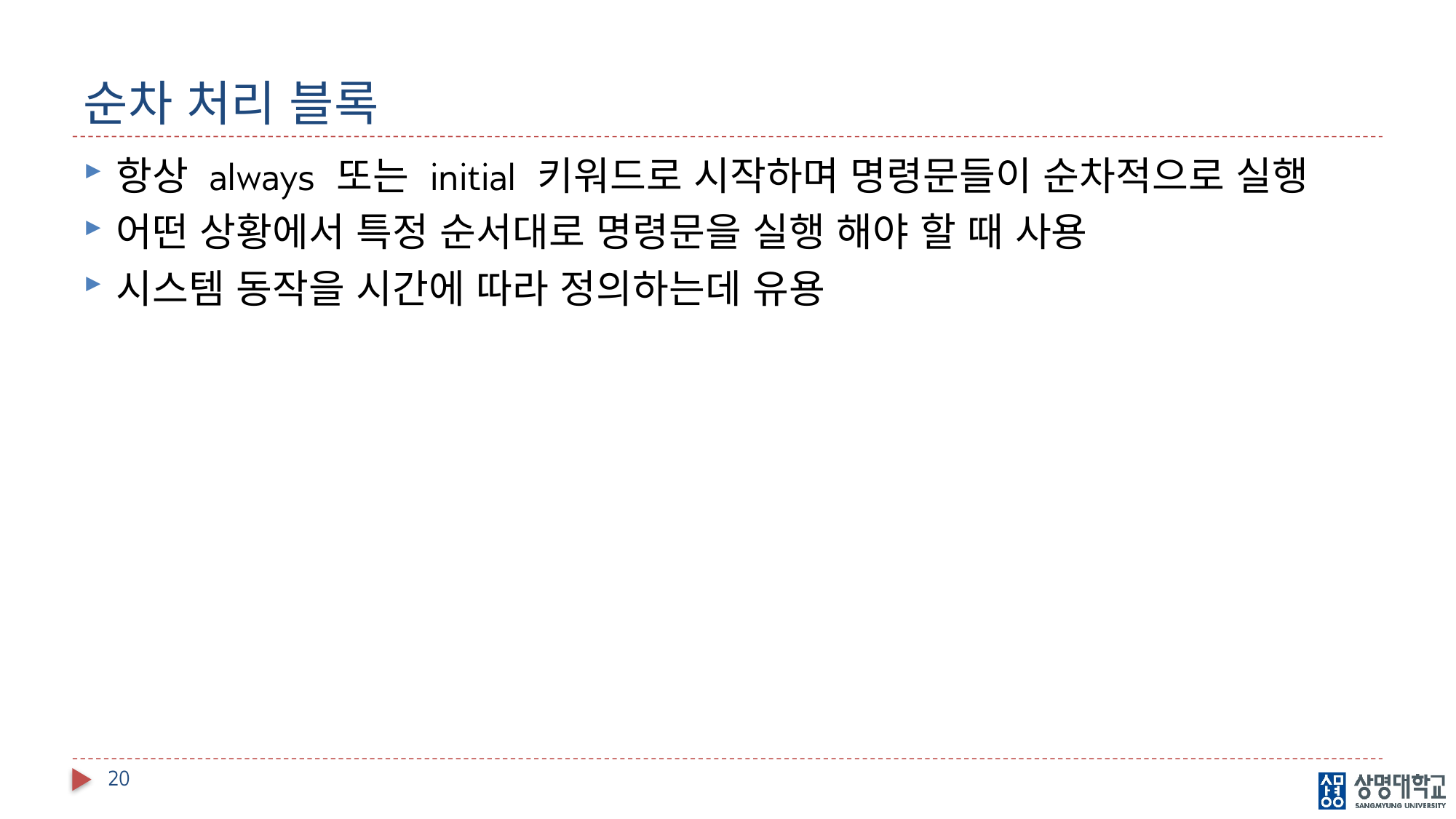

# 순차 처리 블록

항상 always 또는 initial 키워드로 시작하며 명령문들이 순차적으로 실행
어떤 상황에서 특정 순서대로 명령문을 실행 해야 할 때 사용
시스템 동작을 시간에 따라 정의하는데 유용

20